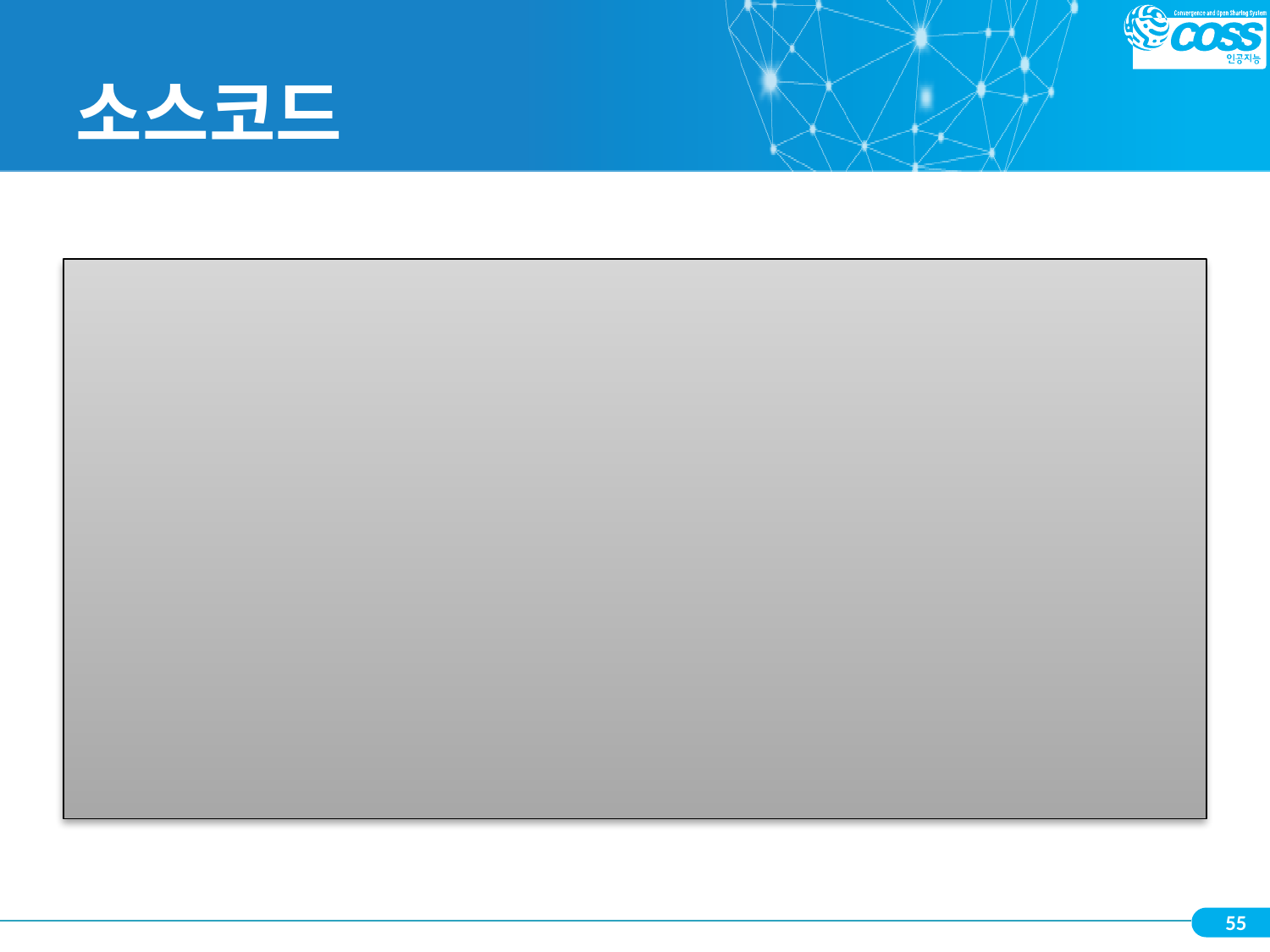

# 소스코드

# 어느쪽이 큰지 같은지 큰지 판단하기
print("두 개의 정수를 입력해주세요.")
num1 = int(input("정수1 입력: "))
num2 = int(input("정수2 입력: "))
if num1 == num2 :
    print("두 수는 같습니다.")
elif num1 > num2 :
    print("정수1 이 정수2 보다 큽니다.")
else :
    print("정수1 이 정수2 보다 작습니다.")